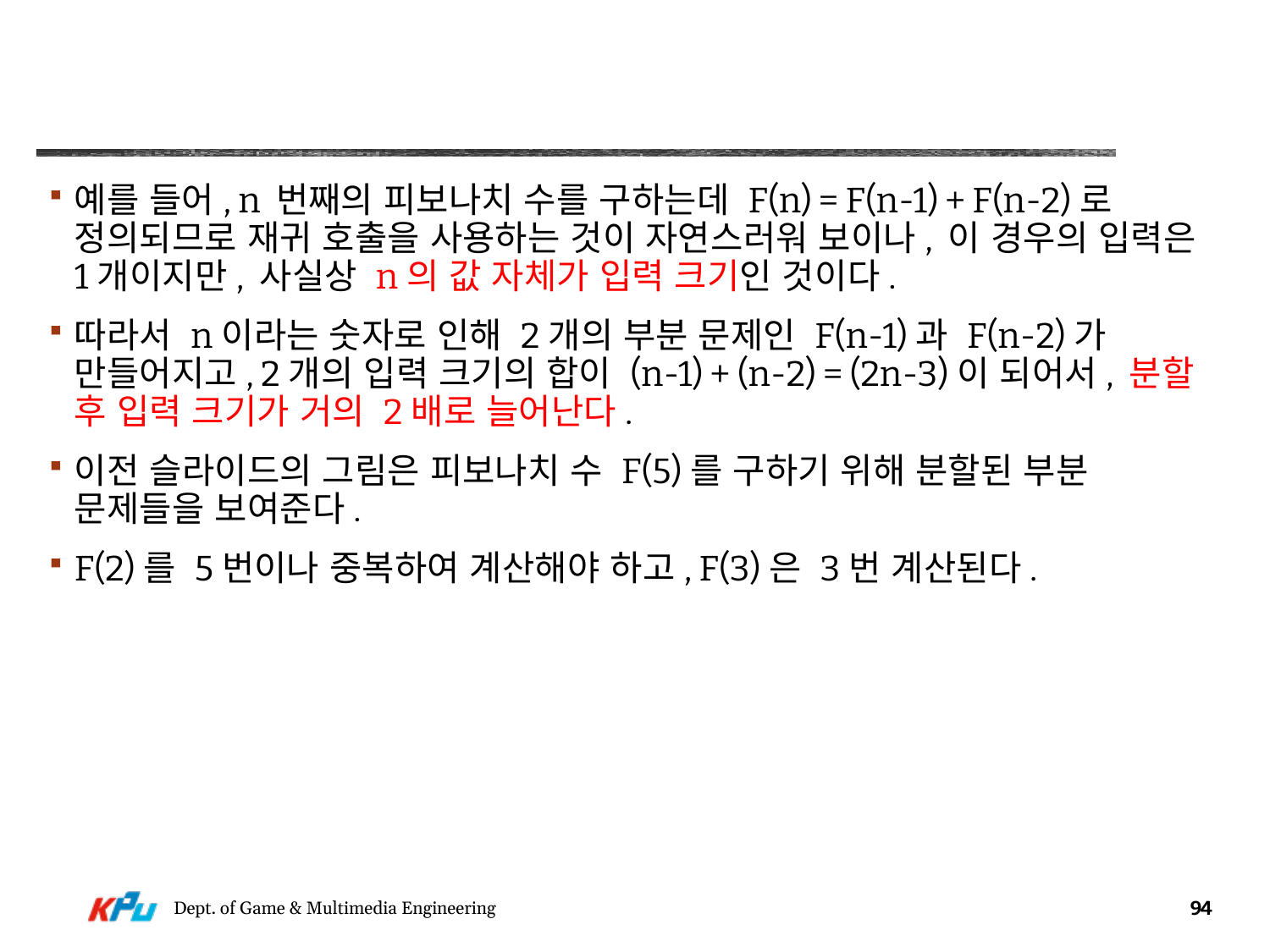

#
예를 들어, n 번째의 피보나치 수를 구하는데 F(n) = F(n-1) + F(n-2)로 정의되므로 재귀 호출을 사용하는 것이 자연스러워 보이나, 이 경우의 입력은 1개이지만, 사실상 n의 값 자체가 입력 크기인 것이다.
따라서 n이라는 숫자로 인해 2개의 부분 문제인 F(n-1)과 F(n-2)가 만들어지고, 2개의 입력 크기의 합이 (n-1) + (n-2) = (2n-3)이 되어서, 분할 후 입력 크기가 거의 2배로 늘어난다.
이전 슬라이드의 그림은 피보나치 수 F(5)를 구하기 위해 분할된 부분 문제들을 보여준다.
F(2)를 5번이나 중복하여 계산해야 하고, F(3)은 3번 계산된다.
Dept. of Game & Multimedia Engineering
94